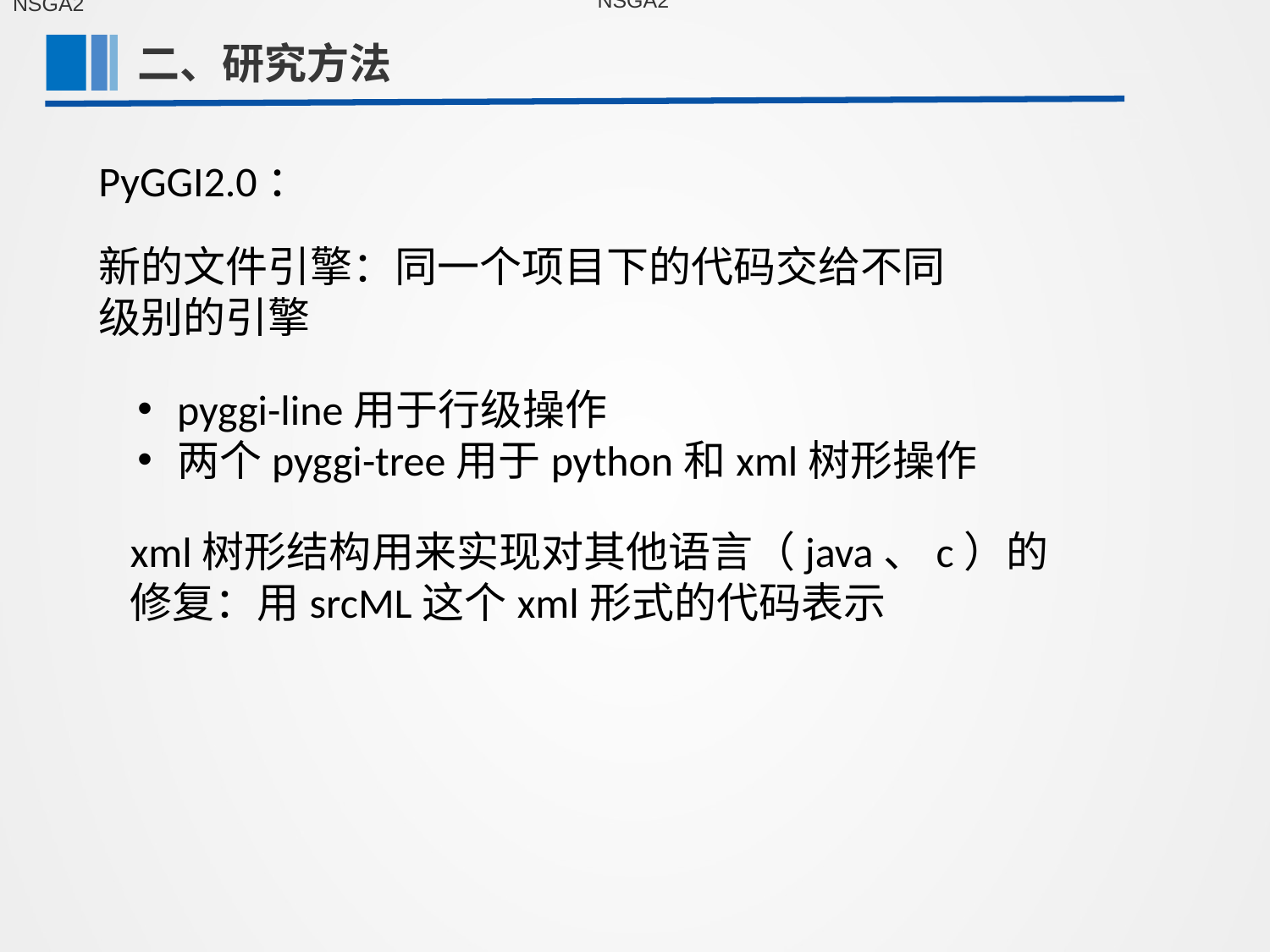

NSGA2
NSGA2
二、研究方法

第一部分
PyGGI2.0：
新的文件引擎：同一个项目下的代码交给不同级别的引擎
pyggi-line用于行级操作
两个pyggi-tree用于python和xml树形操作
xml树形结构用来实现对其他语言（java、c）的修复：用srcML这个xml形式的代码表示